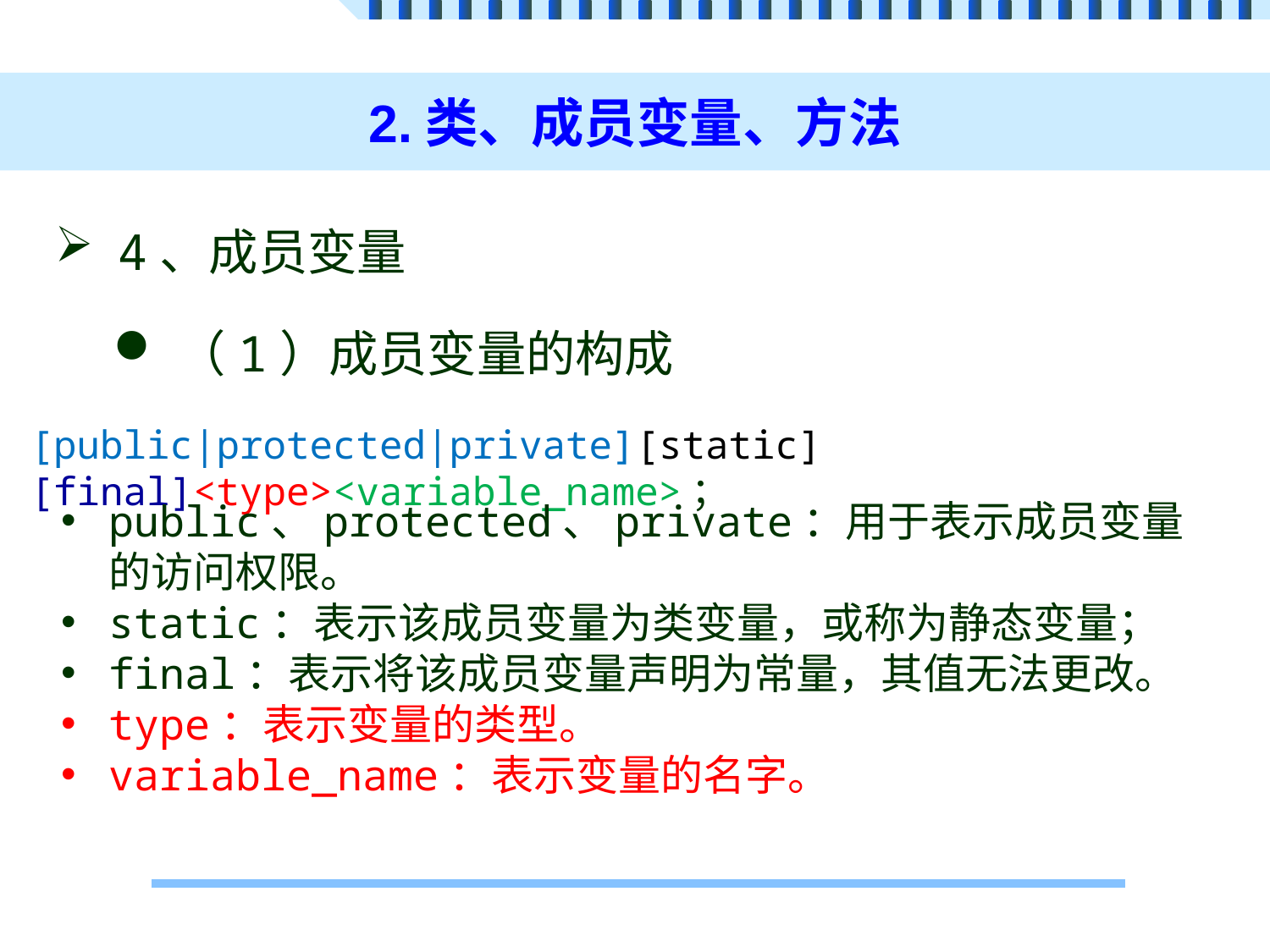

# 2.类、成员变量、方法
4、成员变量
（1）成员变量的构成
[public|protected|private][static][final]<type><variable_name>；
public、protected、private：用于表示成员变量的访问权限。
static：表示该成员变量为类变量，或称为静态变量；
final：表示将该成员变量声明为常量，其值无法更改。
type：表示变量的类型。
variable_name：表示变量的名字。